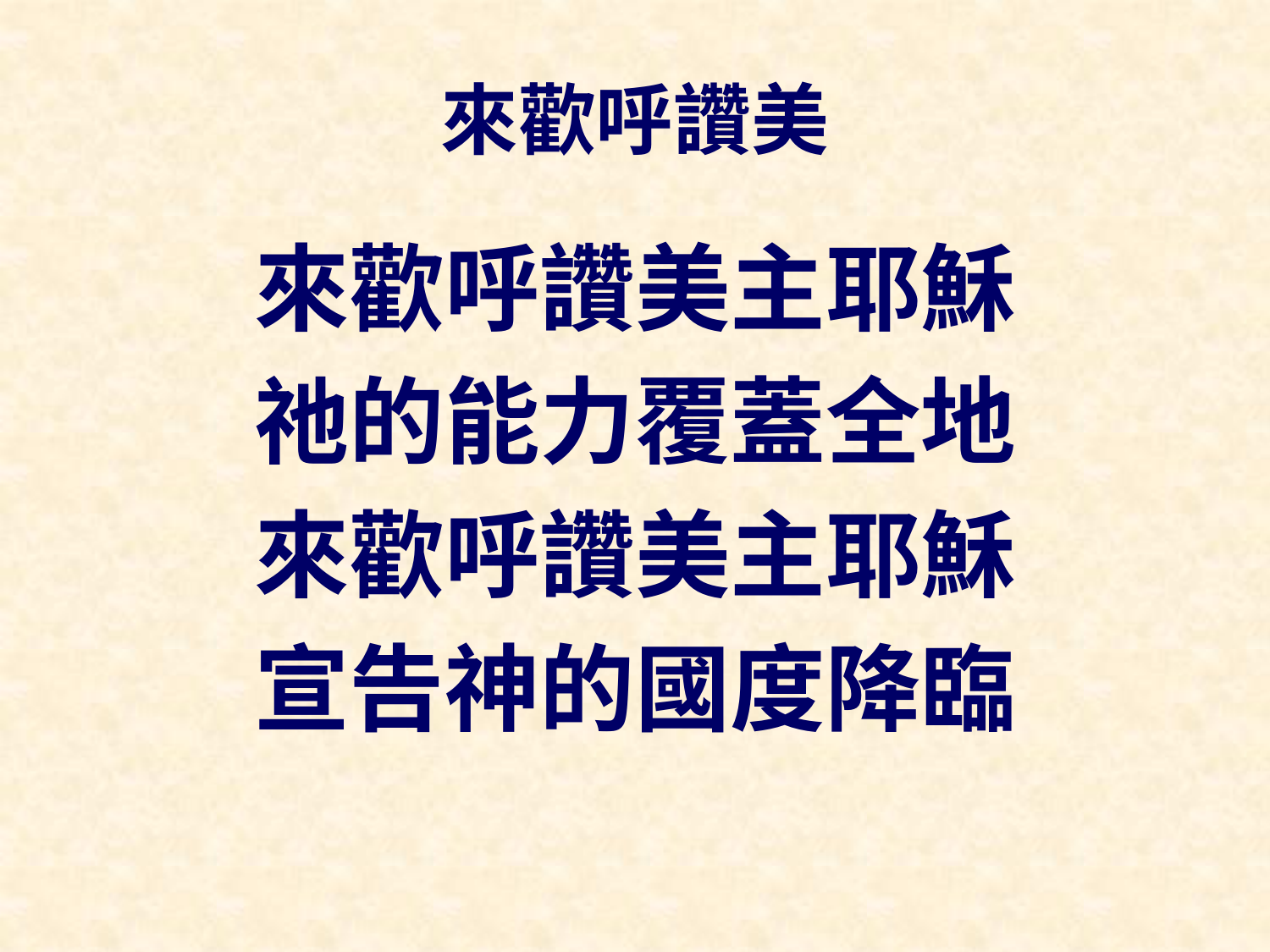

# 來歡呼讚美
來歡呼讚美主耶穌
祂的能力覆蓋全地
來歡呼讚美主耶穌
宣告神的國度降臨